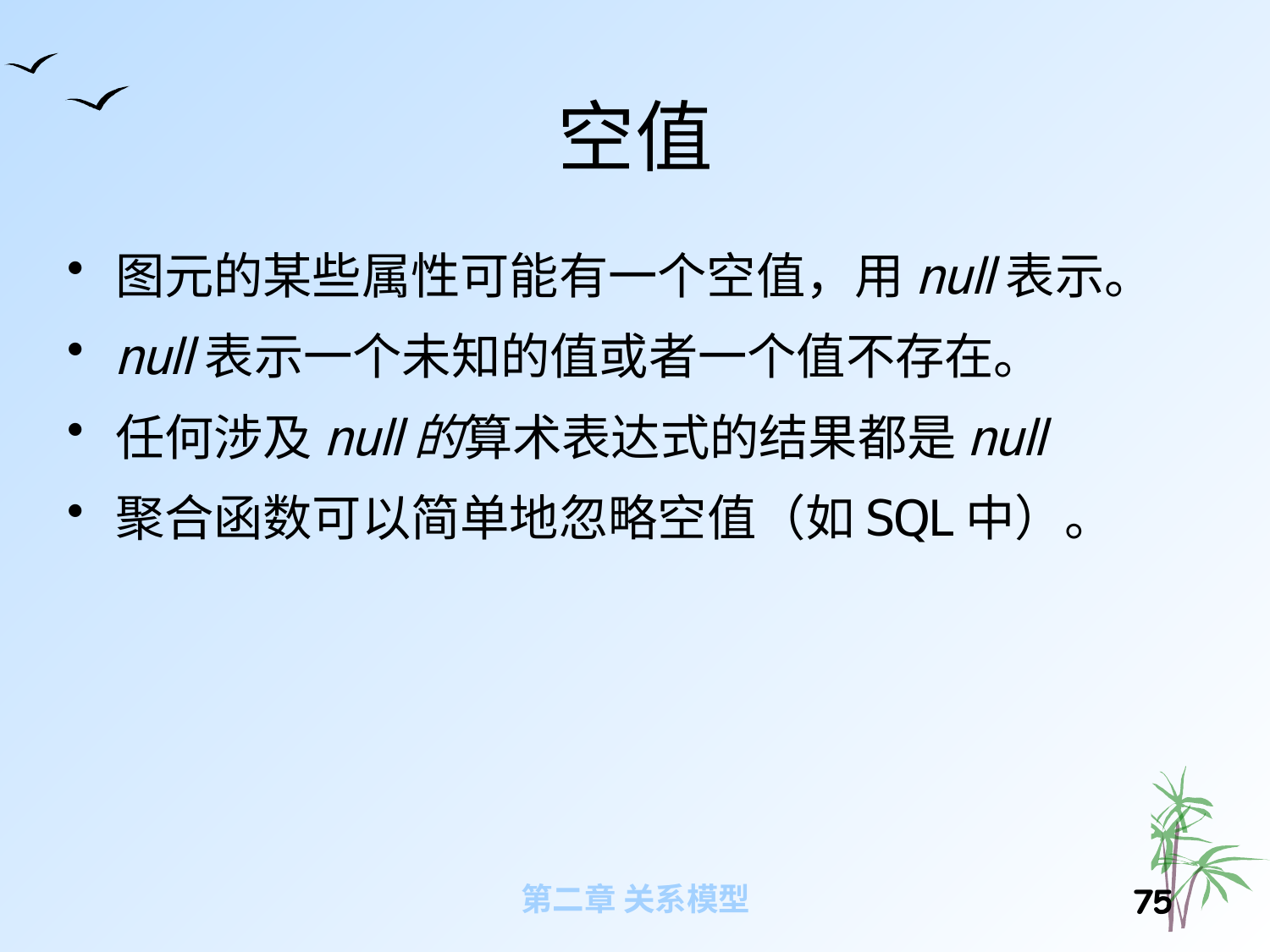

# 空值
图元的某些属性可能有一个空值，用null表示。
null表示一个未知的值或者一个值不存在。
任何涉及null的算术表达式的结果都是null
聚合函数可以简单地忽略空值（如SQL中）。
第二章 关系模型
75